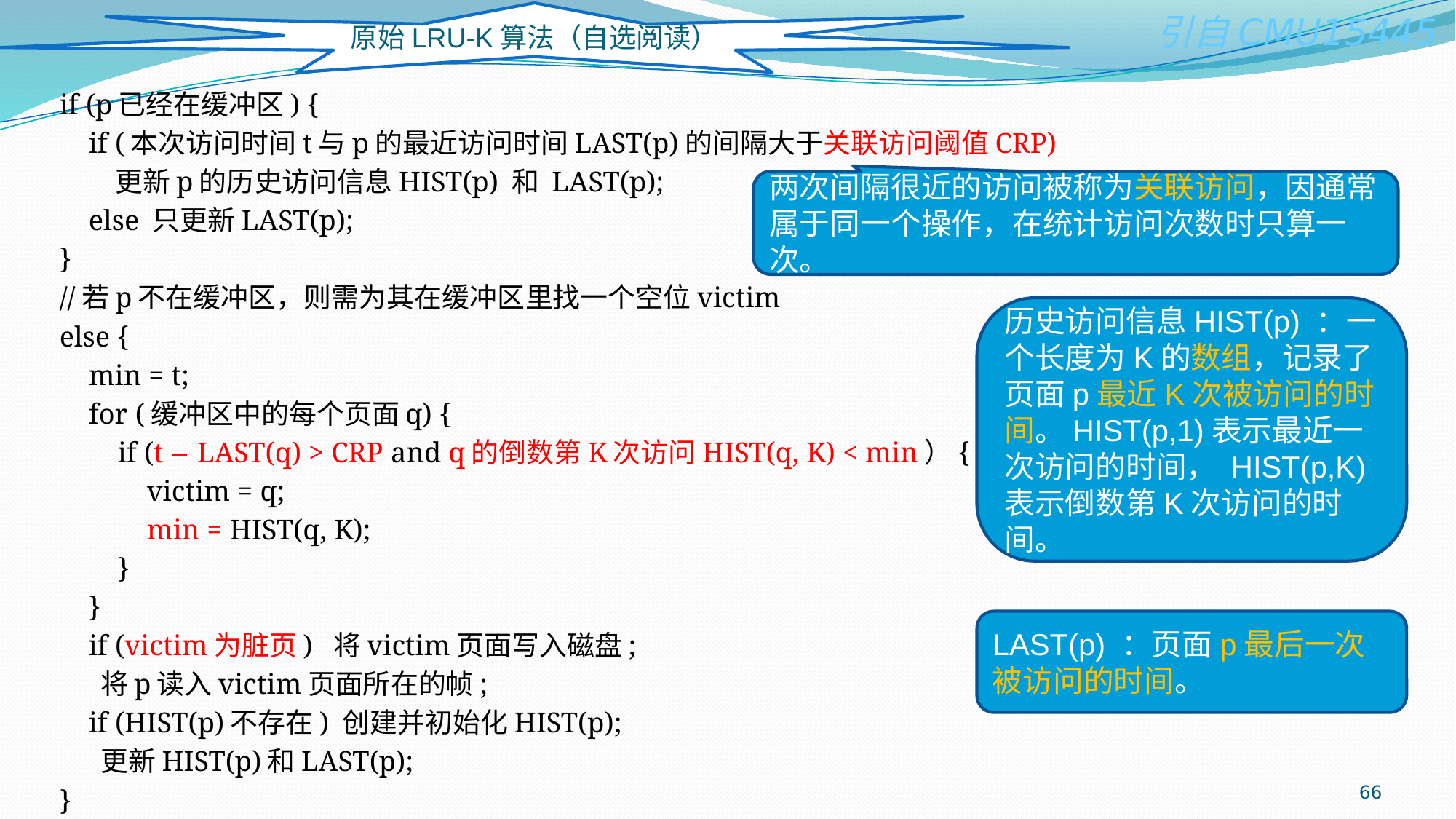

原始LRU-K算法（自选阅读）
if (p已经在缓冲区) {
    if (本次访问时间t与p的最近访问时间LAST(p)的间隔大于关联访问阈值CRP)
        更新p的历史访问信息HIST(p) 和 LAST(p);
    else 只更新LAST(p);
}
//若p不在缓冲区，则需为其在缓冲区里找一个空位victim
else {
    min = t;
    for (缓冲区中的每个页面q) {
        if (t ‒ LAST(q) > CRP and q的倒数第K次访问HIST(q, K) < min）{
            victim = q;
            min = HIST(q, K);
        }
    }
    if (victim为脏页)  将victim页面写入磁盘;
    将p读入victim页面所在的帧;
    if (HIST(p)不存在) 创建并初始化HIST(p);
    更新HIST(p)和LAST(p);
}
两次间隔很近的访问被称为关联访问，因通常属于同一个操作，在统计访问次数时只算一次。
历史访问信息HIST(p) ：一个长度为K的数组，记录了页面p最近K次被访问的时间。HIST(p,1)表示最近一次访问的时间， HIST(p,K)表示倒数第K次访问的时间。
LAST(p) ：页面p最后一次被访问的时间。
66